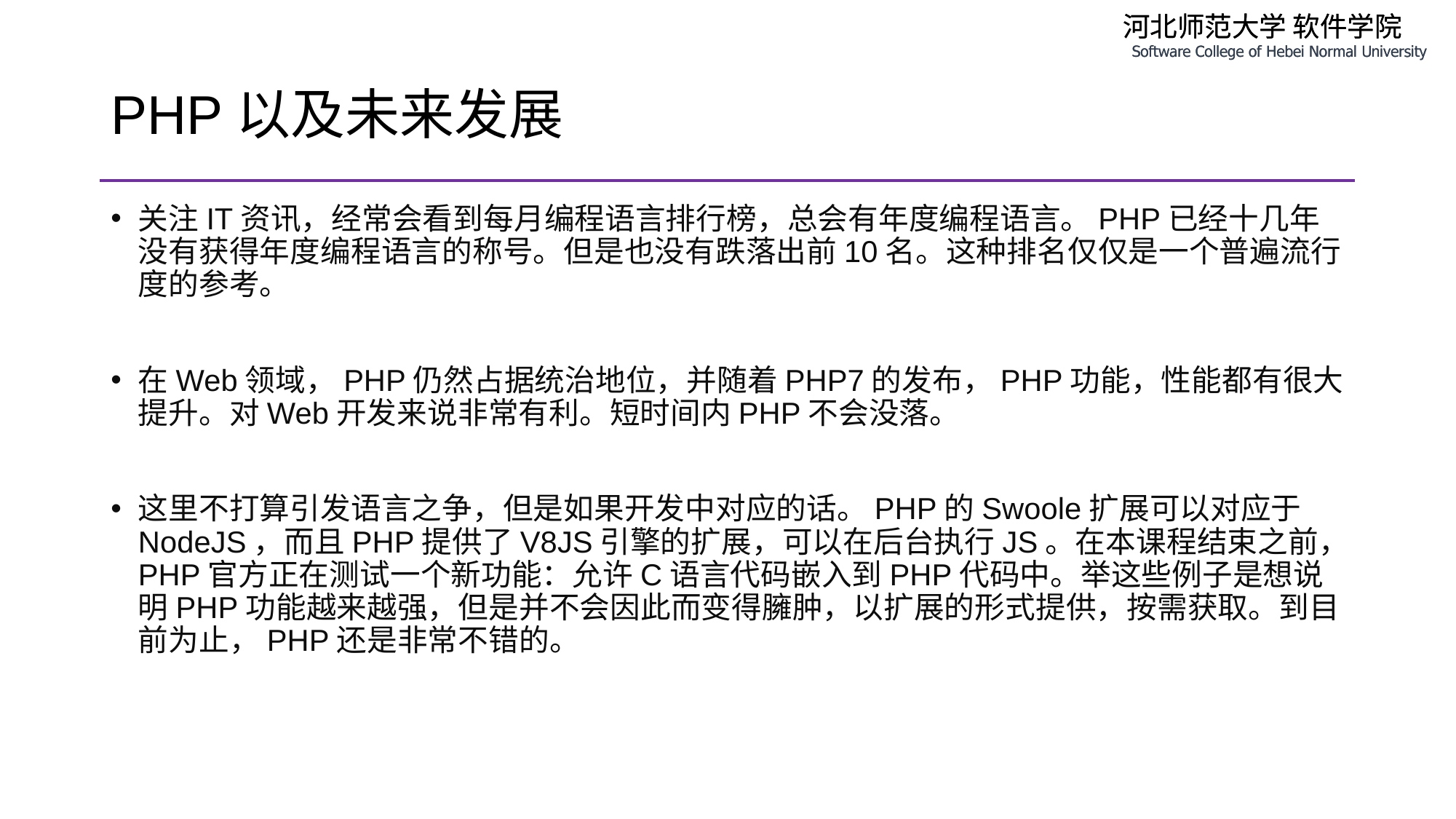

# PHP以及未来发展
关注IT资讯，经常会看到每月编程语言排行榜，总会有年度编程语言。PHP已经十几年没有获得年度编程语言的称号。但是也没有跌落出前10名。这种排名仅仅是一个普遍流行度的参考。

在Web领域，PHP仍然占据统治地位，并随着PHP7的发布，PHP功能，性能都有很大提升。对Web开发来说非常有利。短时间内PHP不会没落。

这里不打算引发语言之争，但是如果开发中对应的话。PHP的Swoole扩展可以对应于NodeJS，而且PHP提供了V8JS引擎的扩展，可以在后台执行JS。在本课程结束之前，PHP官方正在测试一个新功能：允许C语言代码嵌入到PHP代码中。举这些例子是想说明PHP功能越来越强，但是并不会因此而变得臃肿，以扩展的形式提供，按需获取。到目前为止，PHP还是非常不错的。